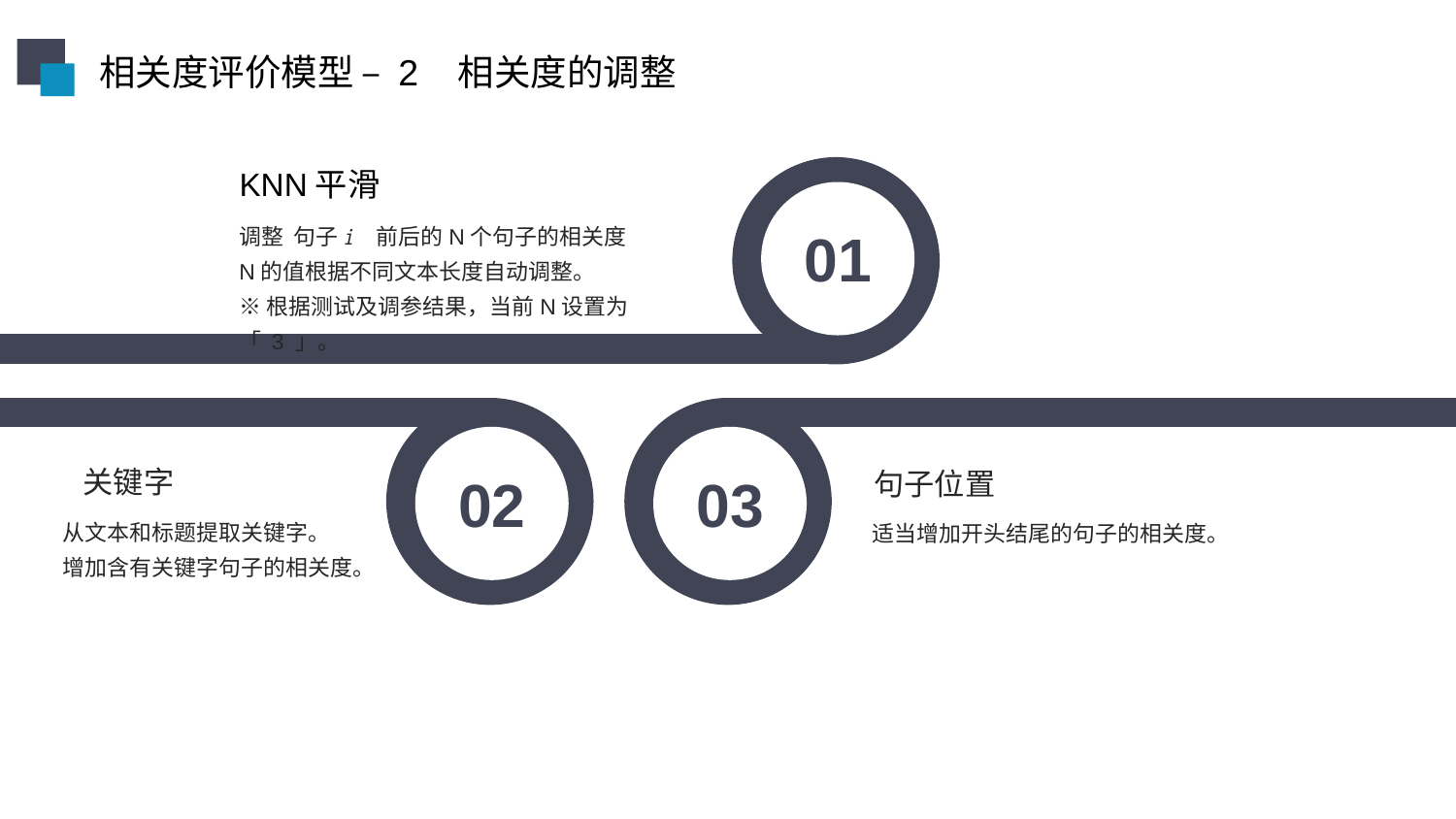

相关度评价模型 – 2   相关度的调整

01
KNN平滑
调整  句子i 前后的N个句子的相关度
N的值根据不同文本长度自动调整。
※根据测试及调参结果，当前N设置为「 3 」。

02

03

关键字
句子位置
从文本和标题提取关键字。
增加含有关键字句子的相关度。
适当增加开头结尾的句子的相关度。